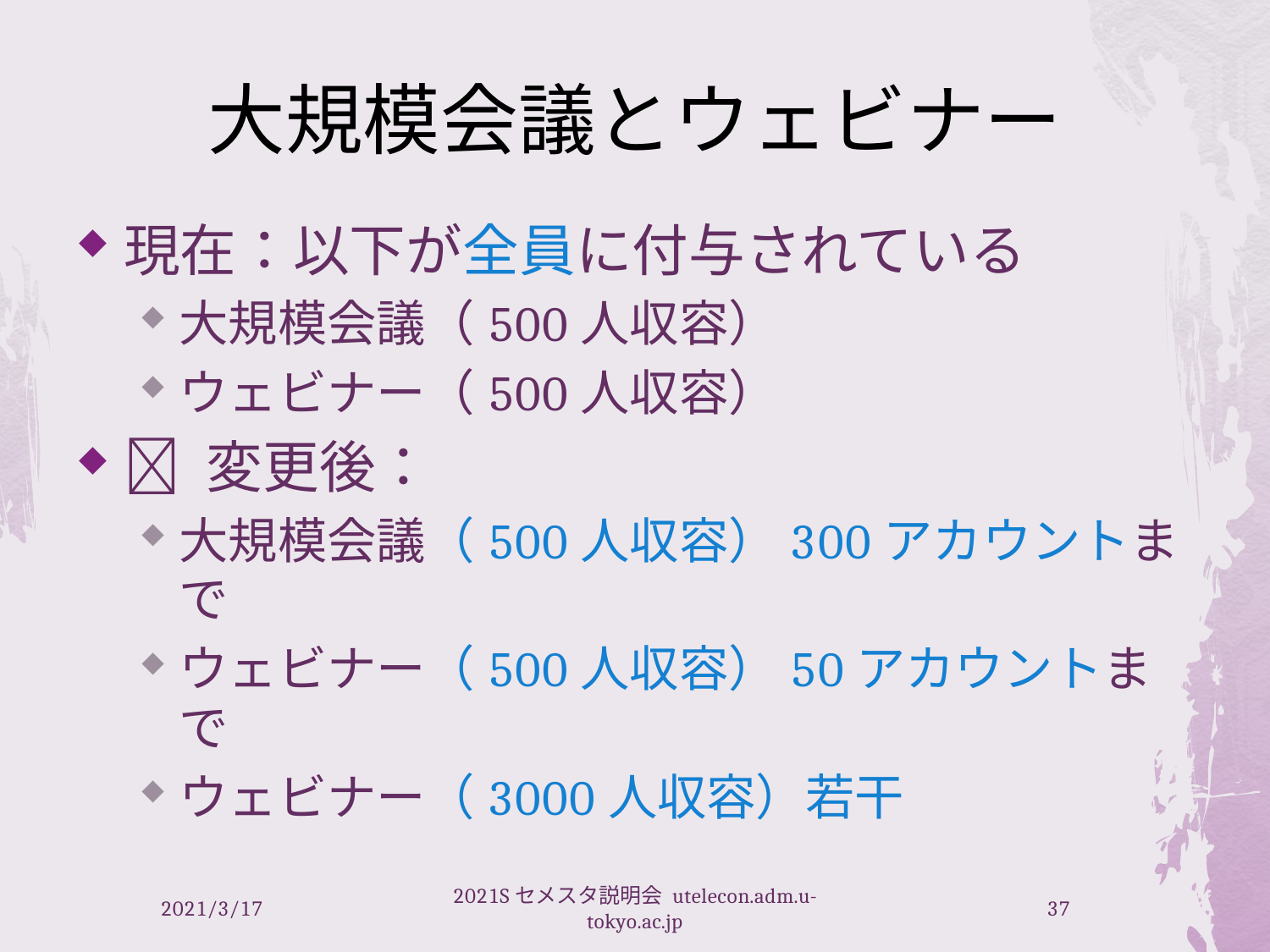

# 大規模会議とウェビナー
現在：以下が全員に付与されている
大規模会議（500人収容）
ウェビナー（500人収容）
→ 変更後：
大規模会議（500人収容）300アカウントまで
ウェビナー（500人収容）50アカウントまで
ウェビナー（3000人収容）若干
2021/3/17
2021Sセメスタ説明会 utelecon.adm.u-tokyo.ac.jp
37